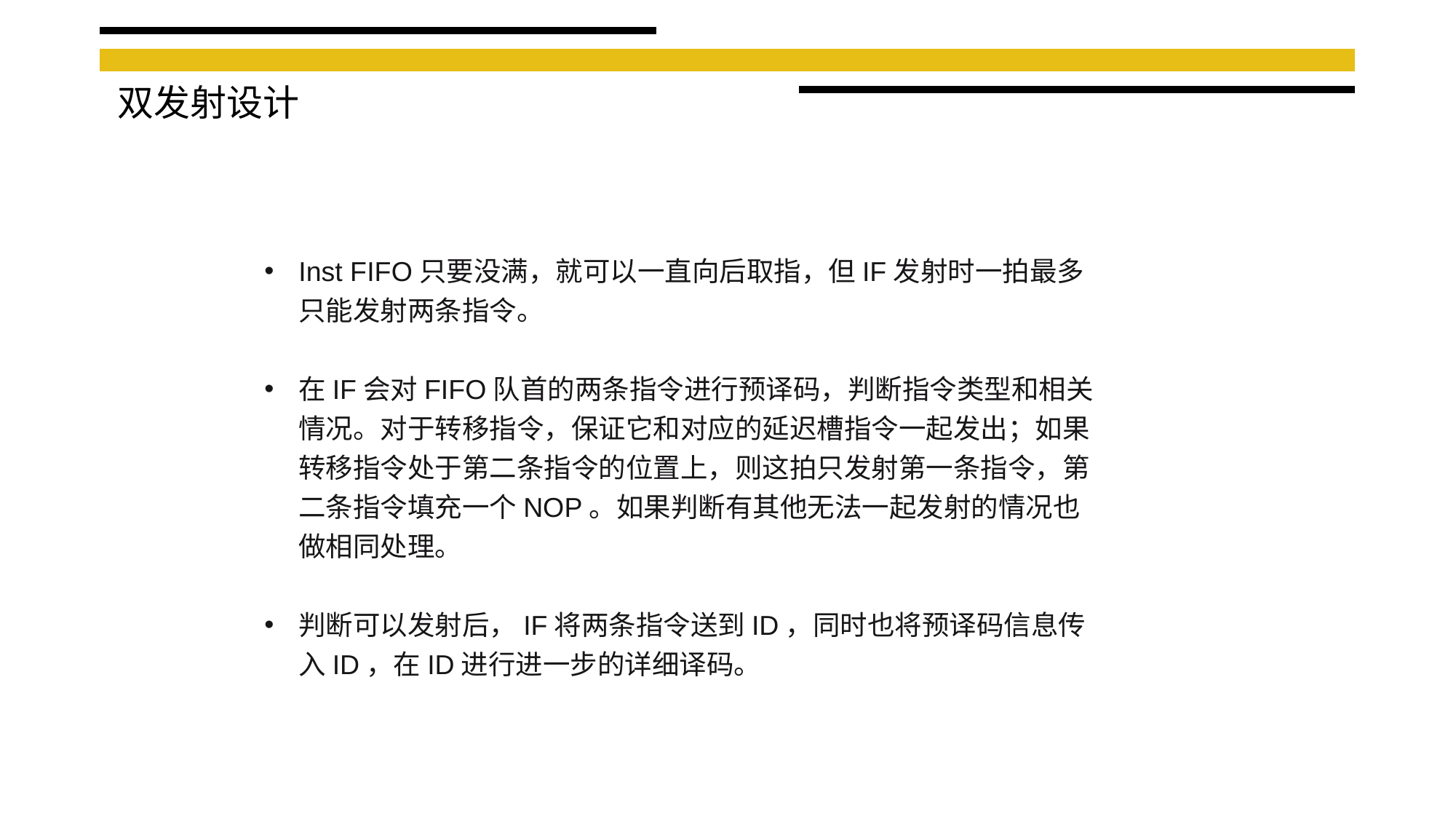

双发射设计
Inst FIFO只要没满，就可以一直向后取指，但IF发射时一拍最多只能发射两条指令。

在IF会对FIFO队首的两条指令进行预译码，判断指令类型和相关情况。对于转移指令，保证它和对应的延迟槽指令一起发出；如果转移指令处于第二条指令的位置上，则这拍只发射第一条指令，第二条指令填充一个NOP。如果判断有其他无法一起发射的情况也做相同处理。

判断可以发射后，IF将两条指令送到ID，同时也将预译码信息传入ID，在ID进行进一步的详细译码。